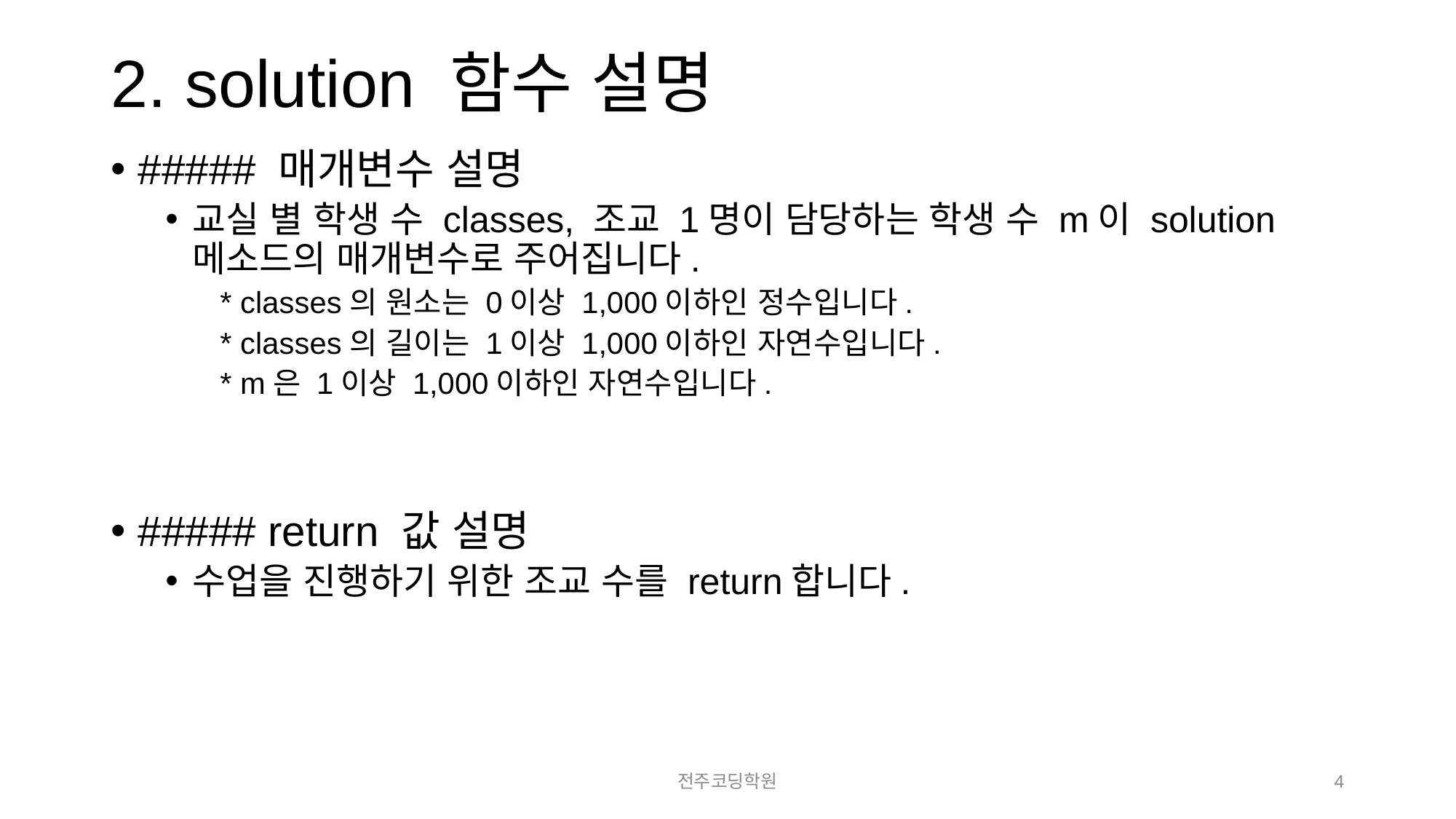

# 2. solution 함수 설명
##### 매개변수 설명
교실 별 학생 수 classes, 조교 1명이 담당하는 학생 수 m이 solution 메소드의 매개변수로 주어집니다.
* classes의 원소는 0이상 1,000이하인 정수입니다.
* classes의 길이는 1이상 1,000이하인 자연수입니다.
* m은 1이상 1,000이하인 자연수입니다.

##### return 값 설명
수업을 진행하기 위한 조교 수를 return합니다.
전주코딩학원
4